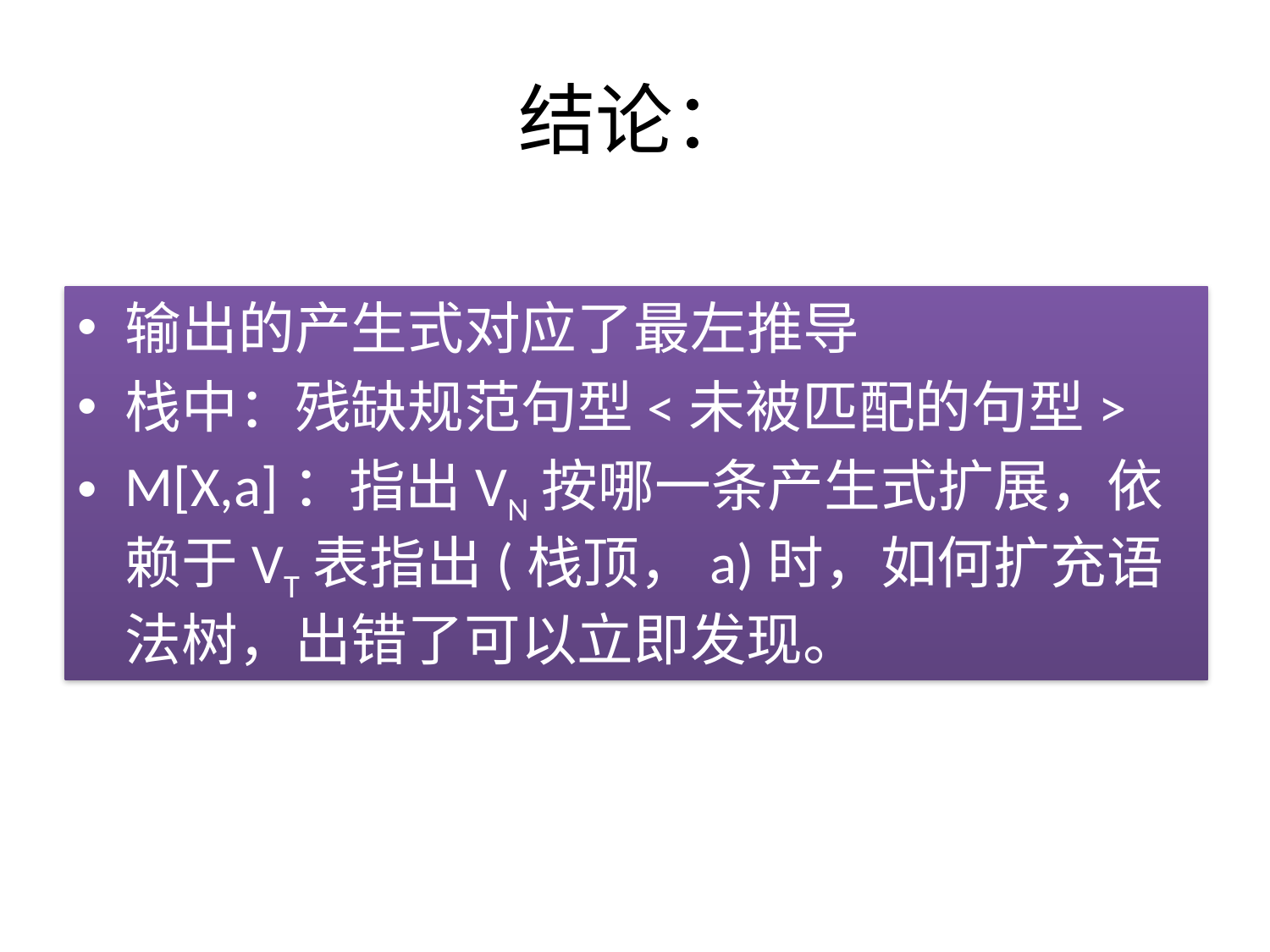

# 结论：
输出的产生式对应了最左推导
栈中：残缺规范句型<未被匹配的句型>
M[X,a]：指出VN按哪一条产生式扩展，依赖于VT表指出(栈顶，a)时，如何扩充语法树，出错了可以立即发现。